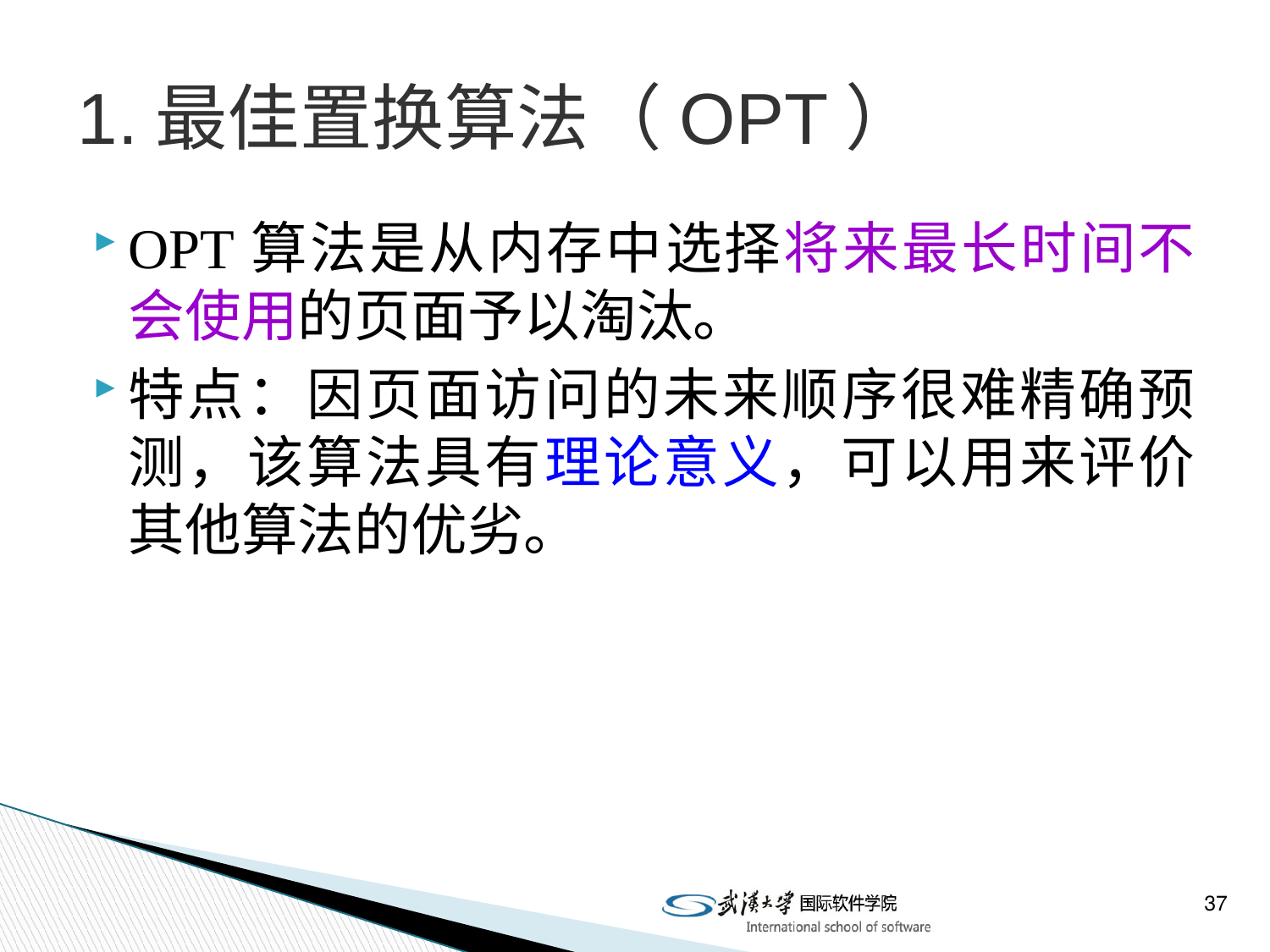

# 1.最佳置换算法（OPT）
OPT算法是从内存中选择将来最长时间不会使用的页面予以淘汰。
特点：因页面访问的未来顺序很难精确预测，该算法具有理论意义，可以用来评价其他算法的优劣。